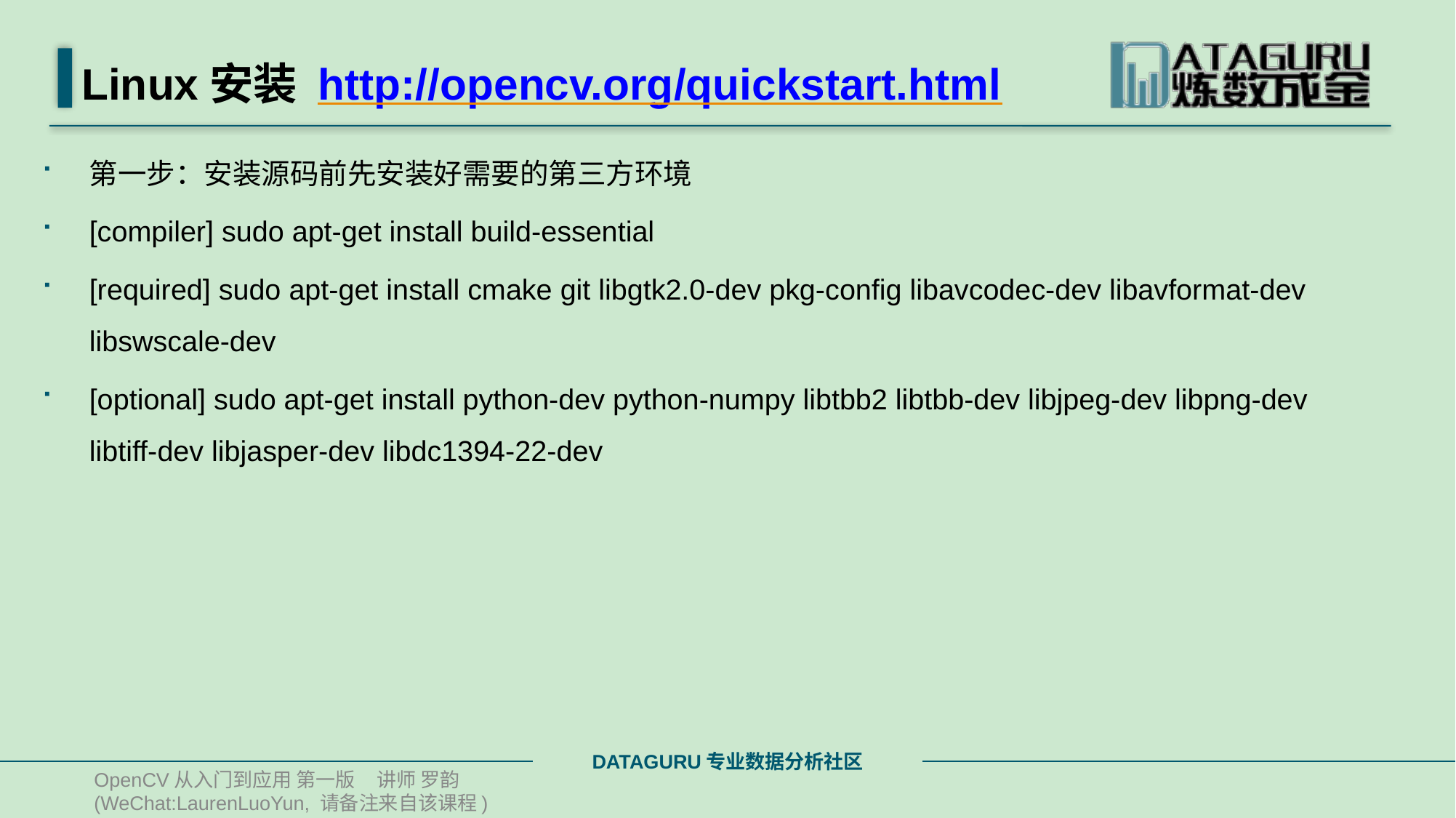

# Linux安装 http://opencv.org/quickstart.html
第一步：安装源码前先安装好需要的第三方环境
[compiler] sudo apt-get install build-essential
[required] sudo apt-get install cmake git libgtk2.0-dev pkg-config libavcodec-dev libavformat-dev libswscale-dev
[optional] sudo apt-get install python-dev python-numpy libtbb2 libtbb-dev libjpeg-dev libpng-dev libtiff-dev libjasper-dev libdc1394-22-dev